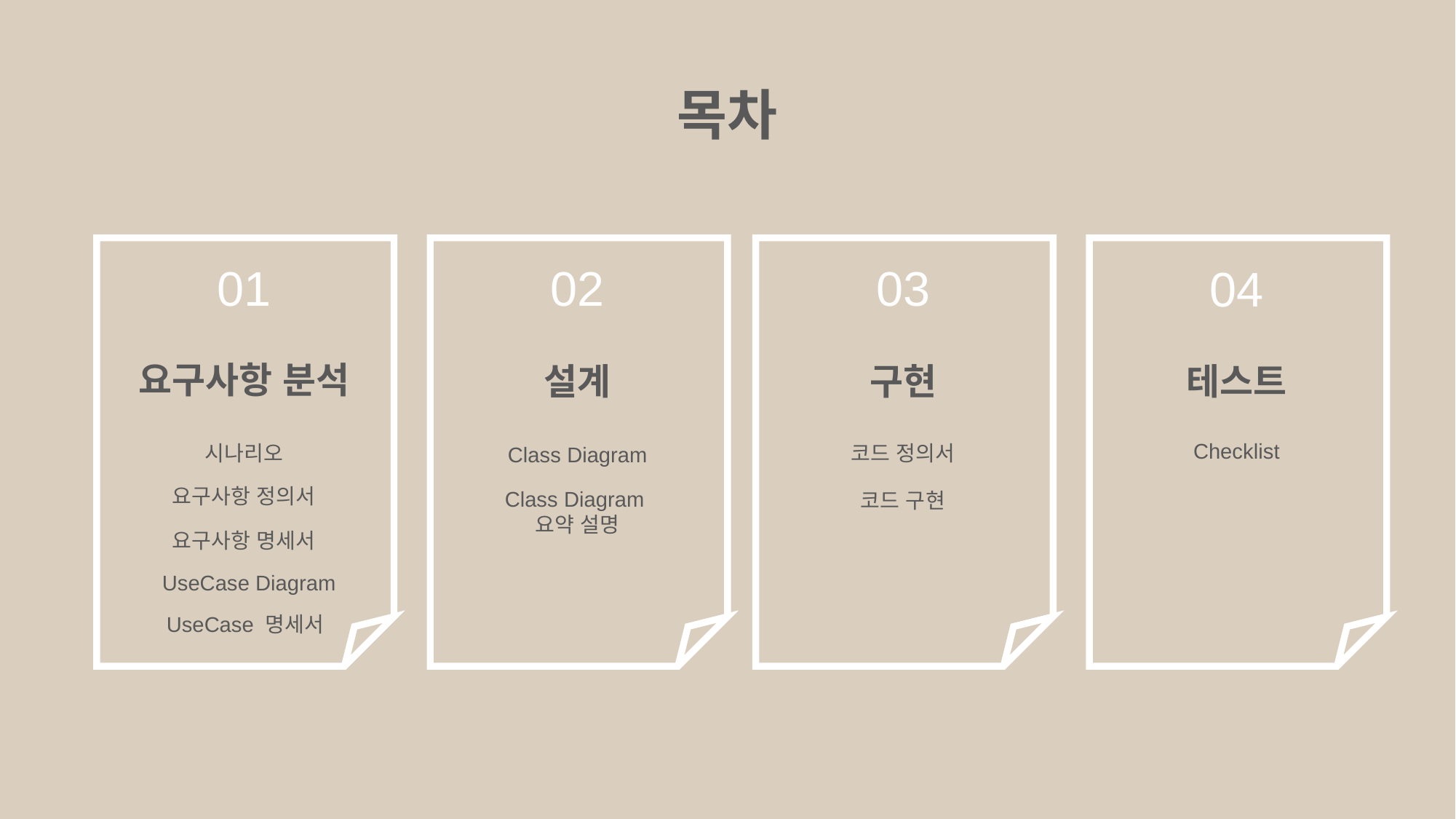

목차

01
02
03
04
요구사항 분석
설계
구현
테스트
Checklist
시나리오
코드 정의서
Class Diagram
요구사항 정의서
Class Diagram
요약 설명
코드 구현
요구사항 명세서
UseCase Diagram
UseCase 명세서